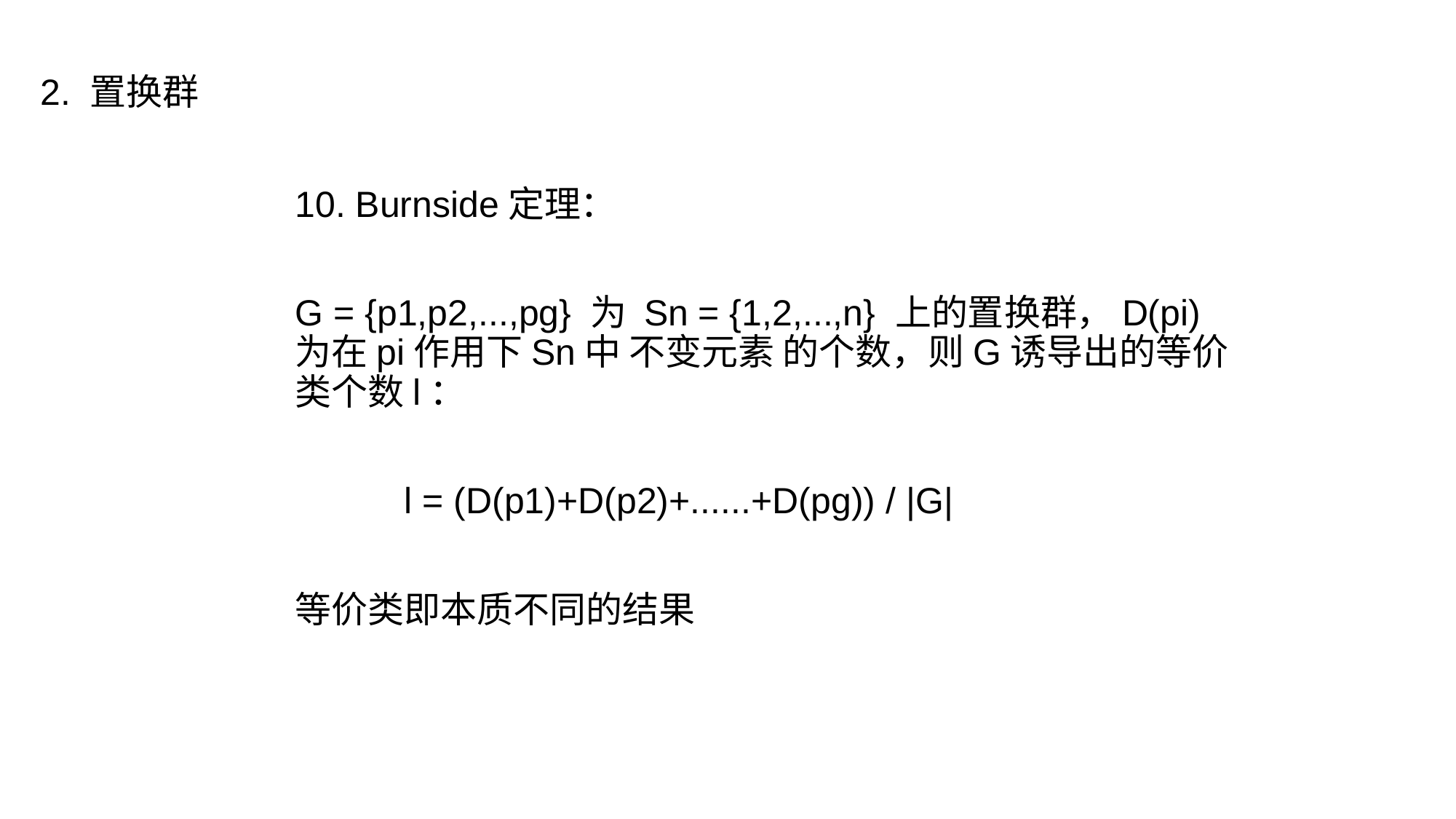

2. 置换群
10. Burnside定理：

G = {p1,p2,...,pg} 为 Sn = {1,2,...,n} 上的置换群，D(pi)为在pi作用下Sn中 不变元素 的个数，则G诱导出的等价类个数l：

	l = (D(p1)+D(p2)+......+D(pg)) / |G|

等价类即本质不同的结果